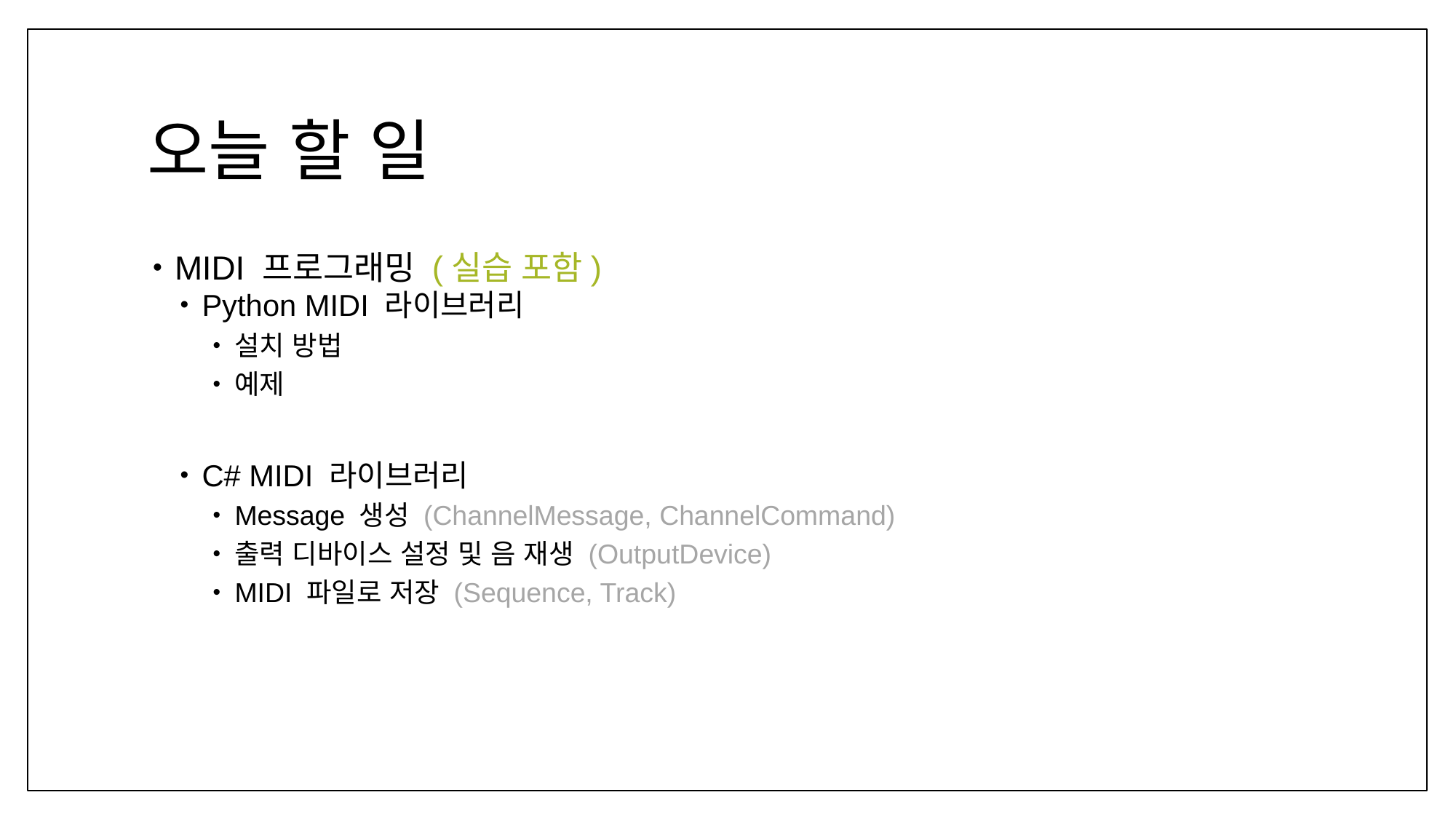

# 오늘 할 일
MIDI 프로그래밍 (실습 포함)
Python MIDI 라이브러리
설치 방법
예제

C# MIDI 라이브러리
Message 생성 (ChannelMessage, ChannelCommand)
출력 디바이스 설정 및 음 재생 (OutputDevice)
MIDI 파일로 저장 (Sequence, Track)